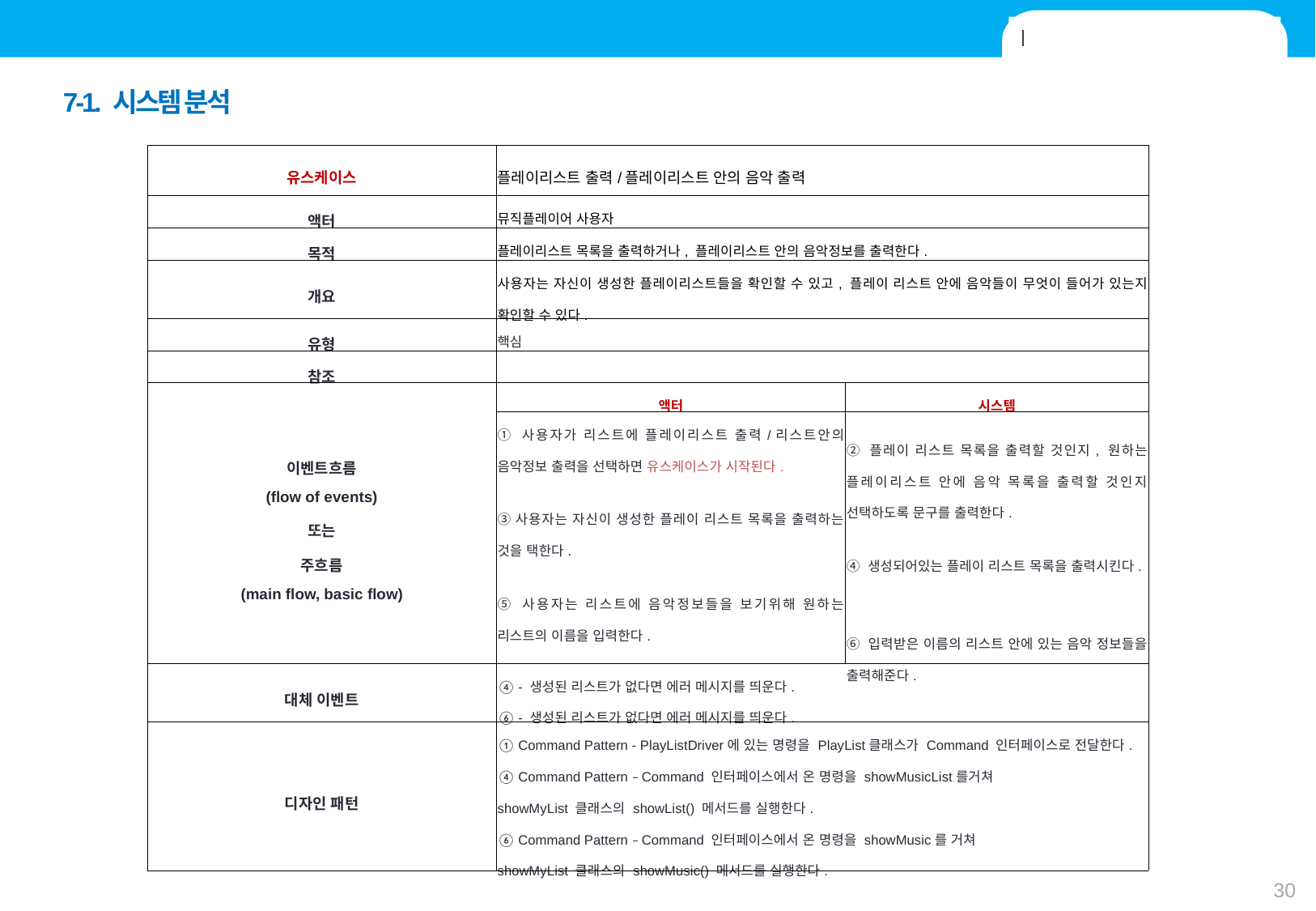

Ⅶ. 커맨드패턴 : 플레이리스트

7-1. 시스템 분석
| 유스케이스 | 플레이리스트 출력/플레이리스트 안의 음악 출력 |  |
| --- | --- | --- |
| 액터 | 뮤직플레이어 사용자 |  |
| 목적 | 플레이리스트 목록을 출력하거나, 플레이리스트 안의 음악정보를 출력한다. |  |
| 개요 | 사용자는 자신이 생성한 플레이리스트들을 확인할 수 있고, 플레이 리스트 안에 음악들이 무엇이 들어가 있는지 확인할 수 있다. |  |
| 유형 | 핵심 |  |
| 참조 |  |  |
| 이벤트흐름 (flow of events) 또는 주흐름 (main flow, basic flow) | 액터 | 시스템 |
|  | ① 사용자가 리스트에 플레이리스트 출력/리스트안의 음악정보 출력을 선택하면 유스케이스가 시작된다. ③사용자는 자신이 생성한 플레이 리스트 목록을 출력하는 것을 택한다. ⑤ 사용자는 리스트에 음악정보들을 보기위해 원하는 리스트의 이름을 입력한다. | ② 플레이 리스트 목록을 출력할 것인지, 원하는 플레이리스트 안에 음악 목록을 출력할 것인지 선택하도록 문구를 출력한다. ④ 생성되어있는 플레이 리스트 목록을 출력시킨다. ⑥ 입력받은 이름의 리스트 안에 있는 음악 정보들을 출력해준다. |
| 대체 이벤트 | ④ - 생성된 리스트가 없다면 에러 메시지를 띄운다. ⑥ - 생성된 리스트가 없다면 에러 메시지를 띄운다. |  |
| 디자인 패턴 | ① Command Pattern - PlayListDriver에 있는 명령을 PlayList클래스가 Command 인터페이스로 전달한다. ④ Command Pattern – Command 인터페이스에서 온 명령을 showMusicList를거쳐 showMyList 클래스의 showList() 메서드를 실행한다. ⑥ Command Pattern – Command 인터페이스에서 온 명령을 showMusic를 거쳐 showMyList 클래스의 showMusic() 메서드를 실행한다. |  |
30